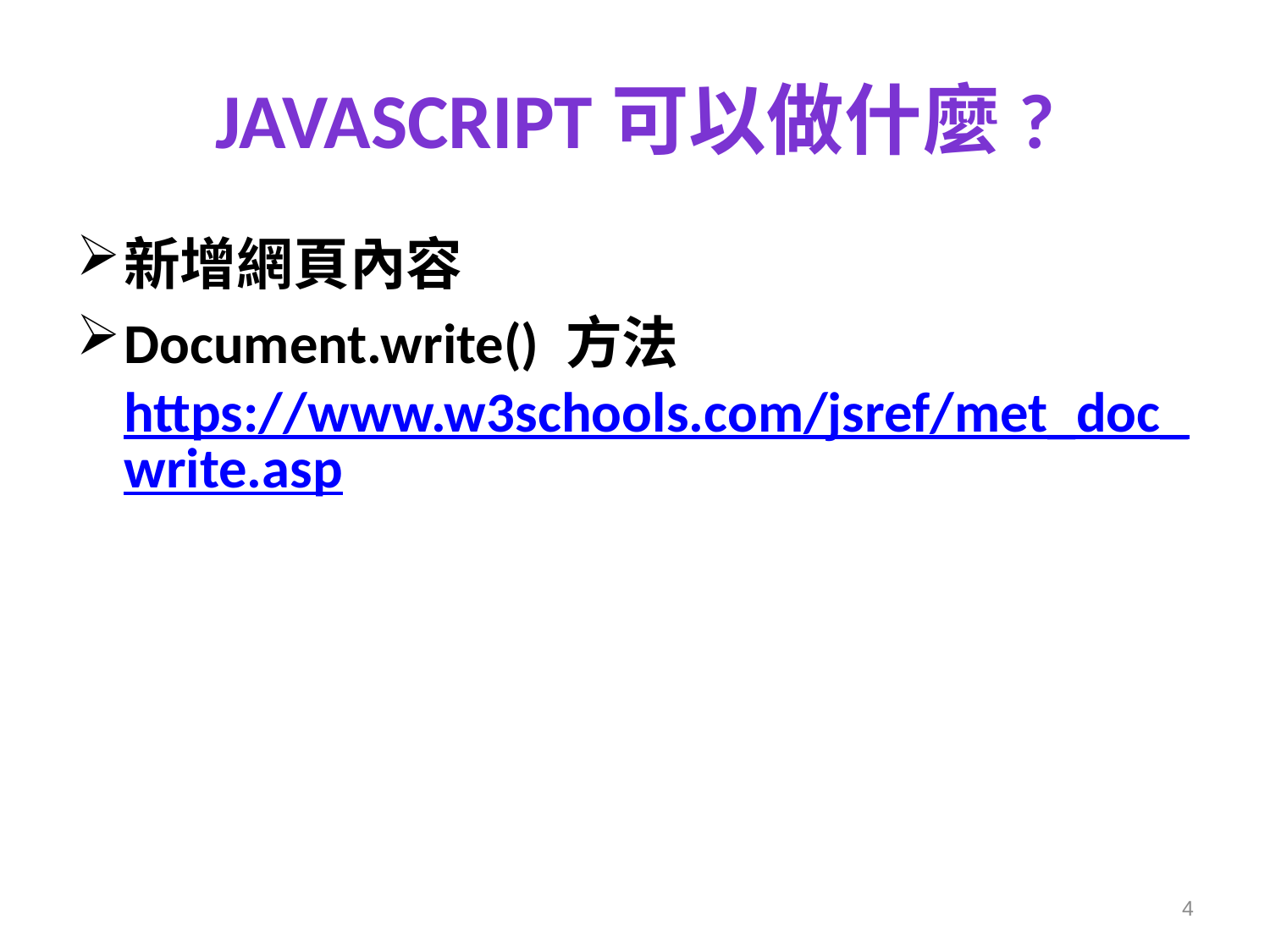

# JavaScript可以做什麼?
新增網頁內容
Document.write() 方法 https://www.w3schools.com/jsref/met_doc_write.asp

4